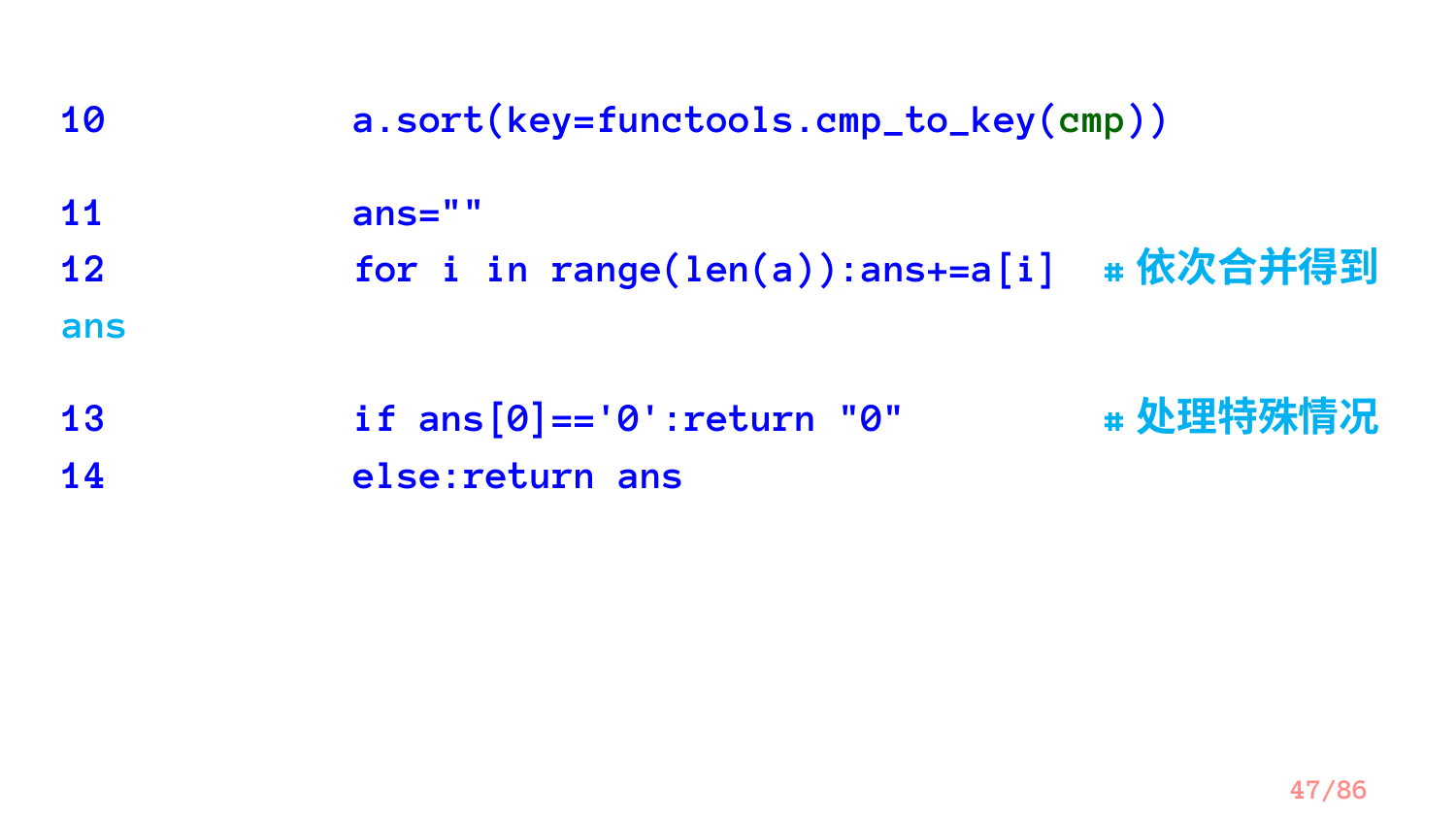

10     	a.sort(key=functools.cmp_to_key(cmp))
11     	ans=""
12     	for i in range(len(a)):ans+=a[i]  #依次合并得到ans
13     	if ans[0]=='0':return "0"         #处理特殊情况
14     	else:return ans
47/86